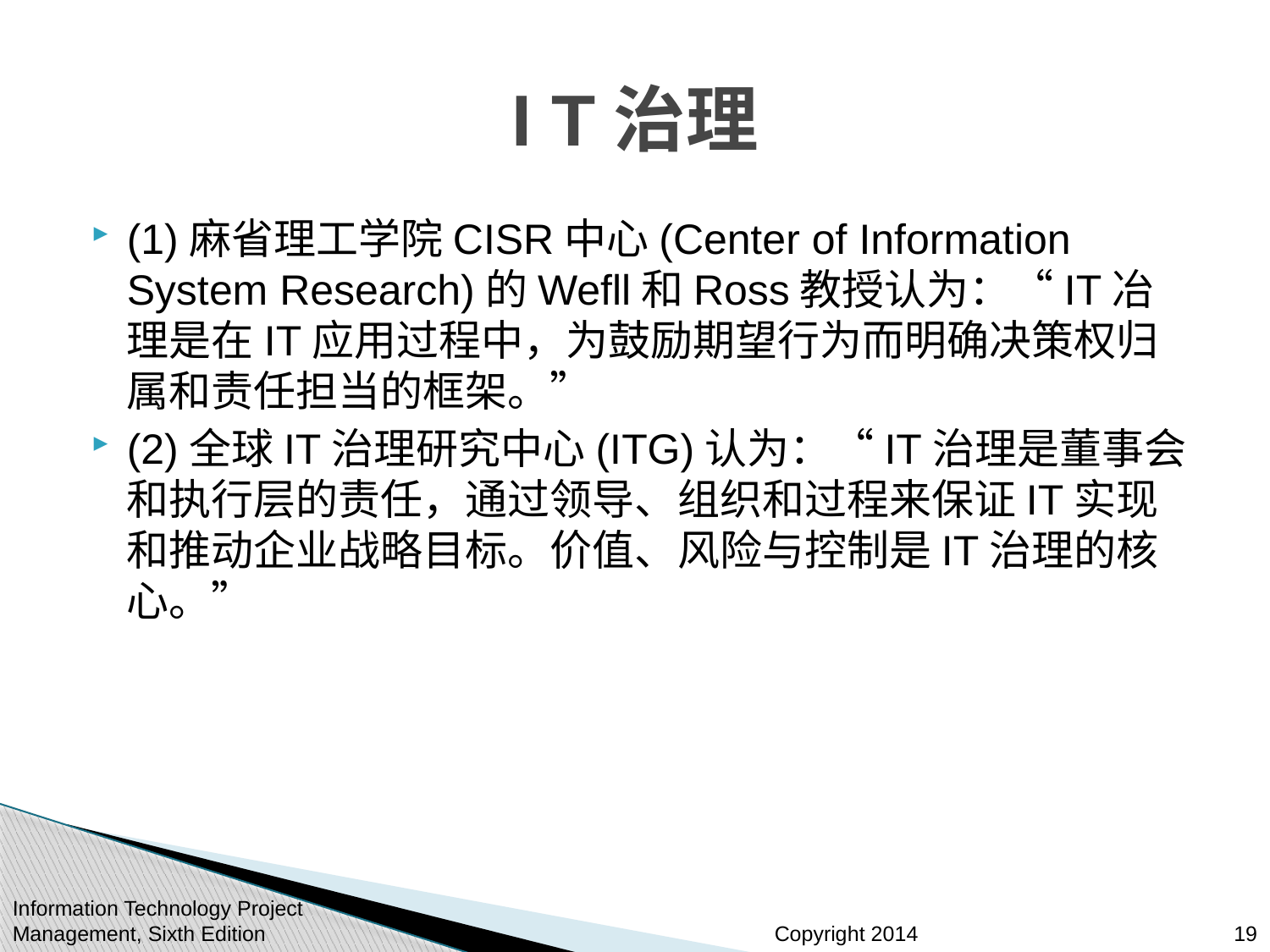

# I T治理
(1)麻省理工学院CISR中心(Center of Information System Research)的Wefll和Ross教授认为：“IT冶理是在IT应用过程中，为鼓励期望行为而明确决策权归属和责任担当的框架。”
(2)全球IT治理研究中心(ITG)认为：“IT治理是董事会和执行层的责任，通过领导、组织和过程来保证IT实现和推动企业战略目标。价值、风险与控制是IT治理的核心。”

Information Technology Project Management, Sixth Edition
19